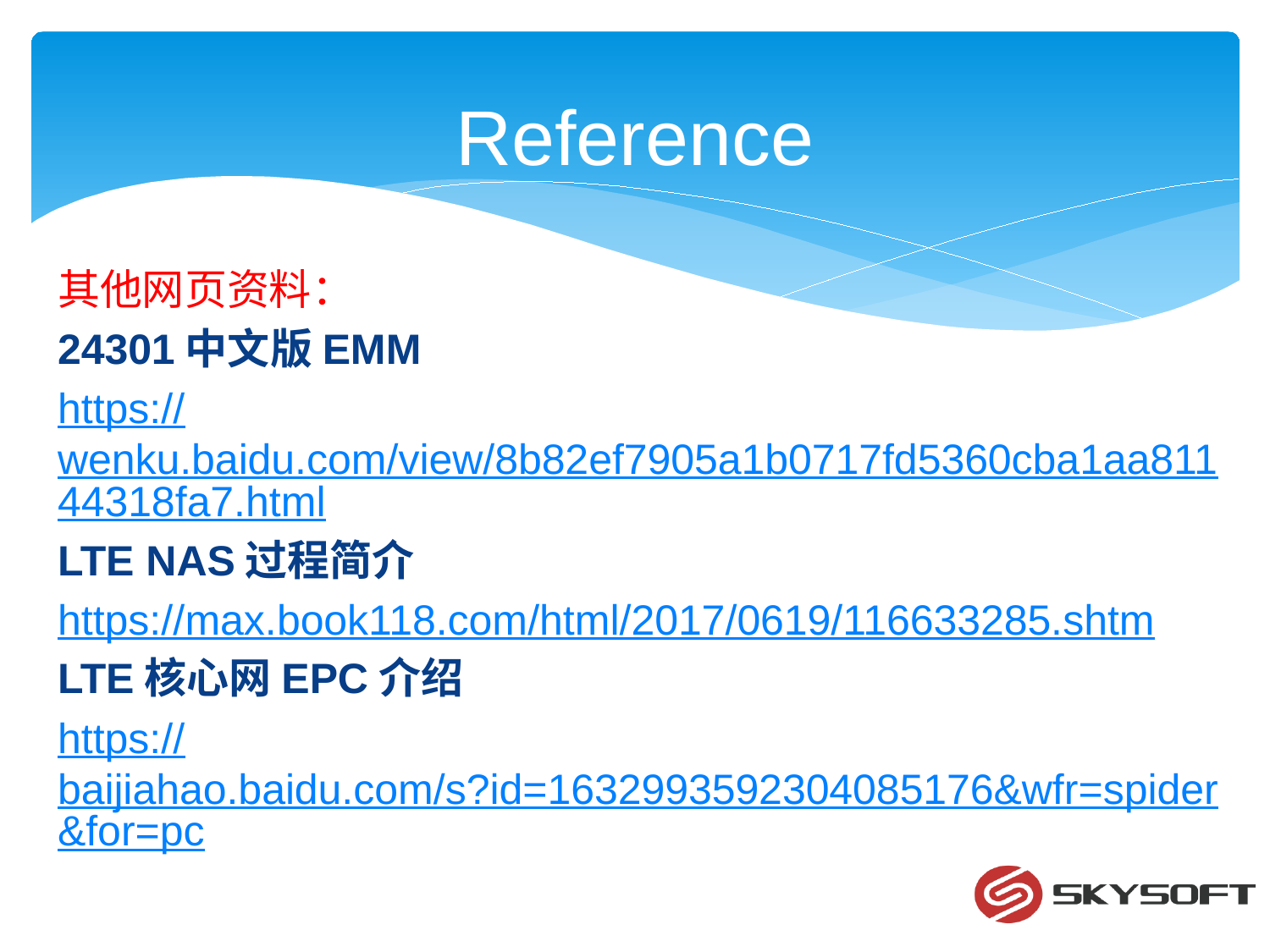

# Reference
其他网页资料：
24301中文版EMM
https://wenku.baidu.com/view/8b82ef7905a1b0717fd5360cba1aa81144318fa7.html
LTE NAS过程简介
https://max.book118.com/html/2017/0619/116633285.shtm
LTE核心网EPC介绍
https://baijiahao.baidu.com/s?id=1632993592304085176&wfr=spider&for=pc